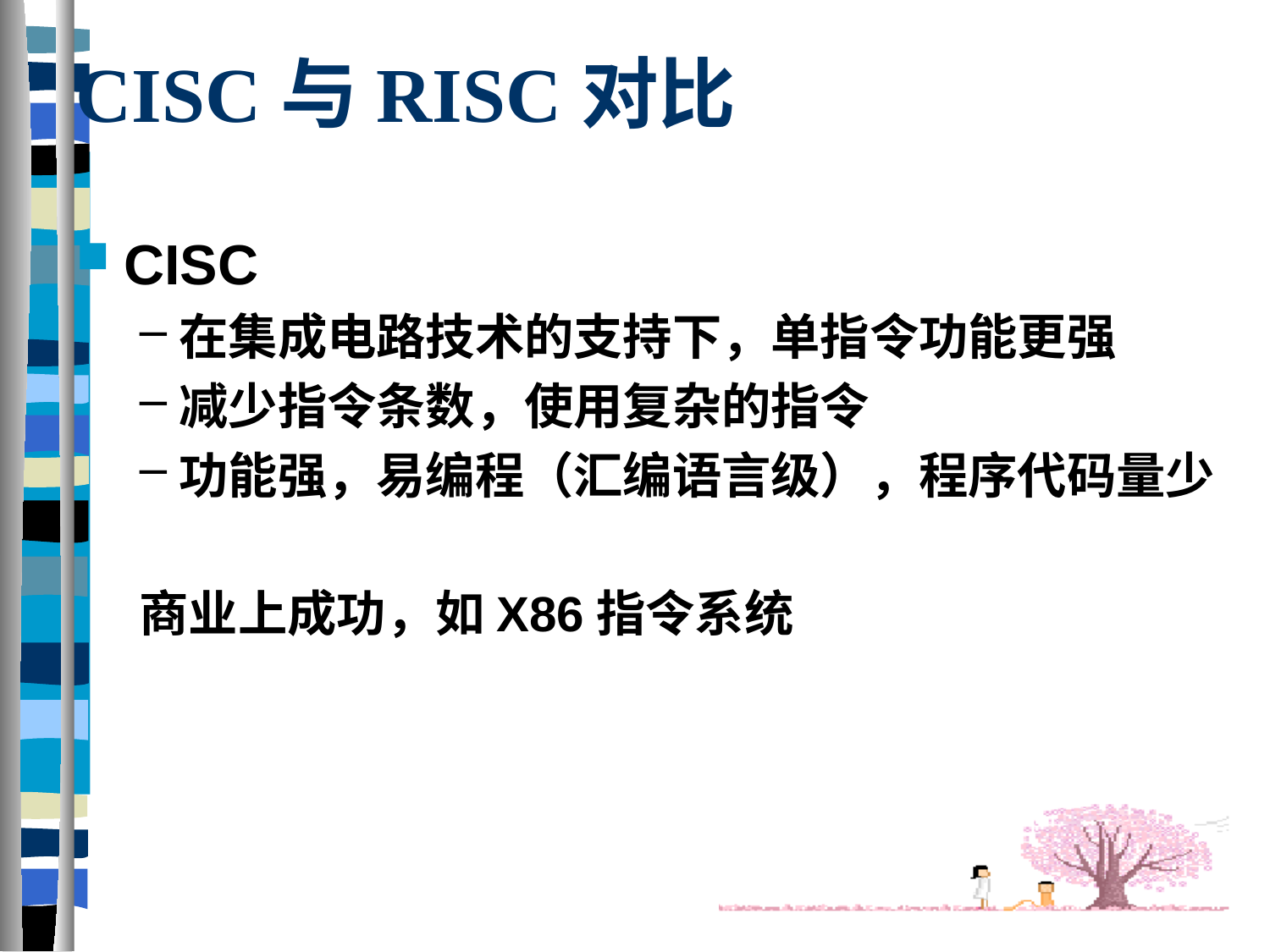

# CISC与RISC对比
CISC
在集成电路技术的支持下，单指令功能更强
减少指令条数，使用复杂的指令
功能强，易编程（汇编语言级），程序代码量少

商业上成功，如X86指令系统